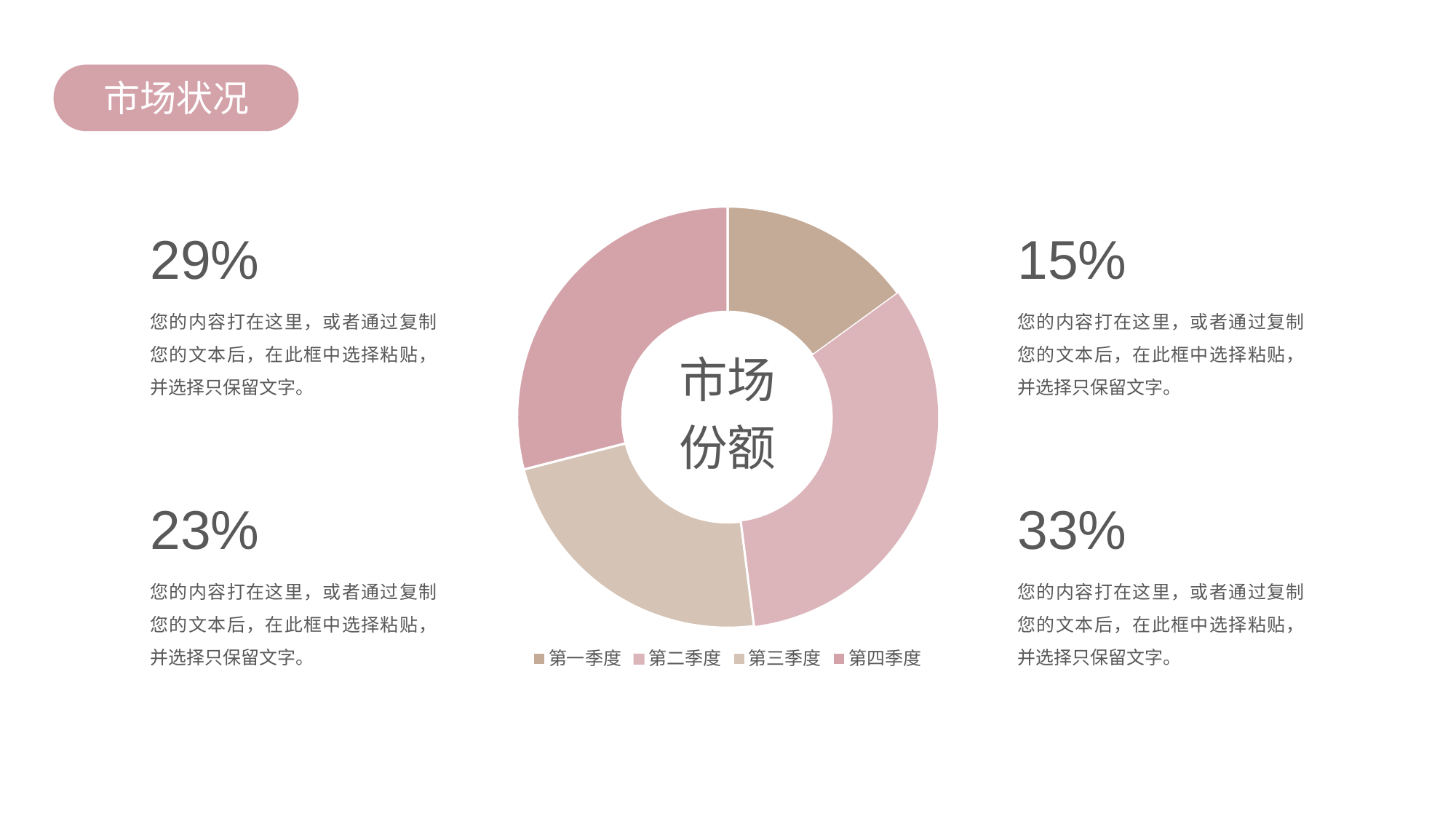

市场状况

### Chart

| Category |  |
|---|---|
| 第一季度 | 0.15 |
| 第二季度 | 0.33 |
| 第三季度 | 0.23 |
| 第四季度 | 0.29 |
29%
15%
您的内容打在这里，或者通过复制您的文本后，在此框中选择粘贴，并选择只保留文字。
您的内容打在这里，或者通过复制您的文本后，在此框中选择粘贴，并选择只保留文字。
市场
份额
23%
33%
您的内容打在这里，或者通过复制您的文本后，在此框中选择粘贴，并选择只保留文字。
您的内容打在这里，或者通过复制您的文本后，在此框中选择粘贴，并选择只保留文字。